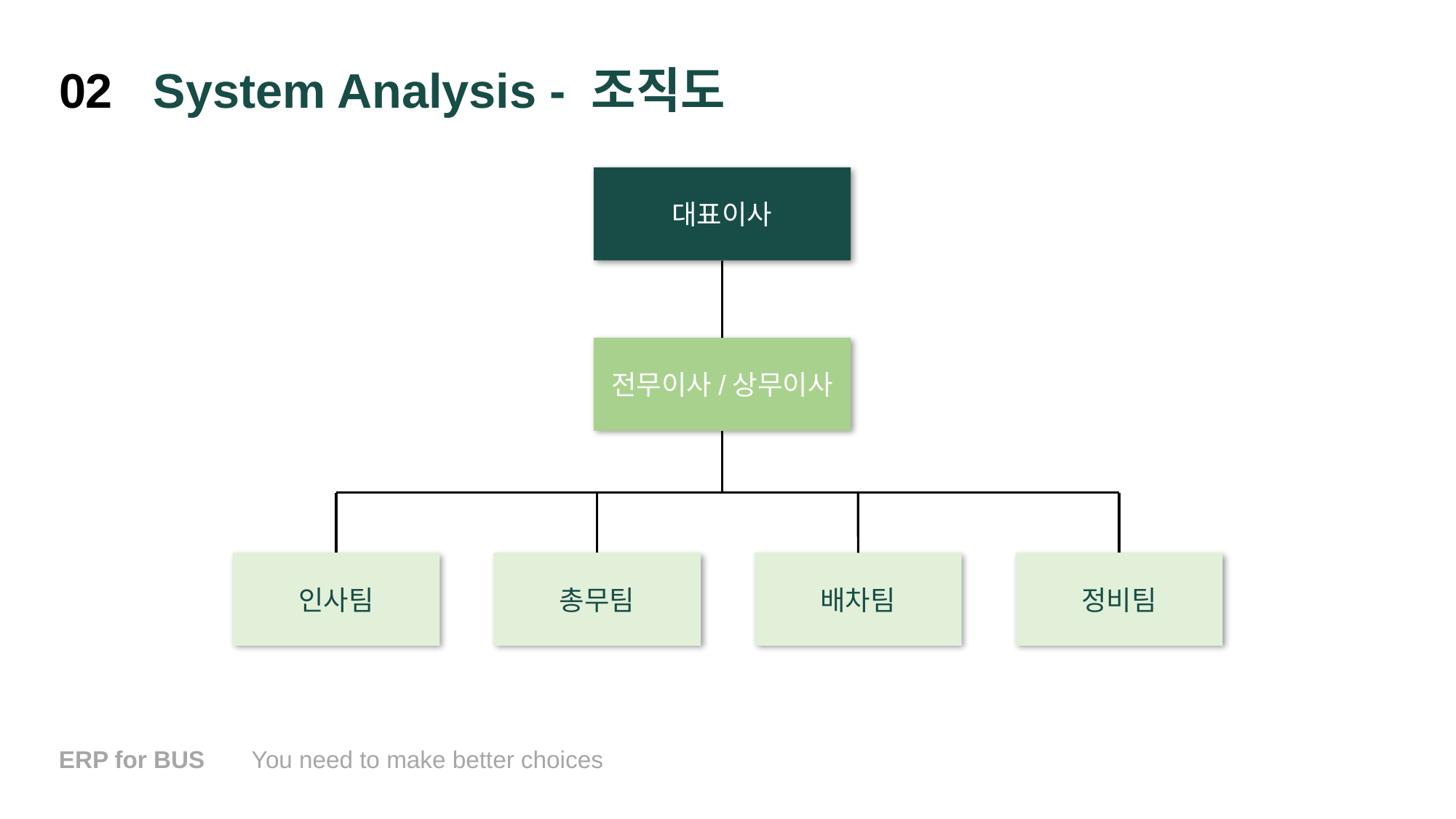

02   System Analysis - 조직도
대표이사
전무이사/상무이사
인사팀
총무팀
배차팀
정비팀
ERP for BUS       You need to make better choices